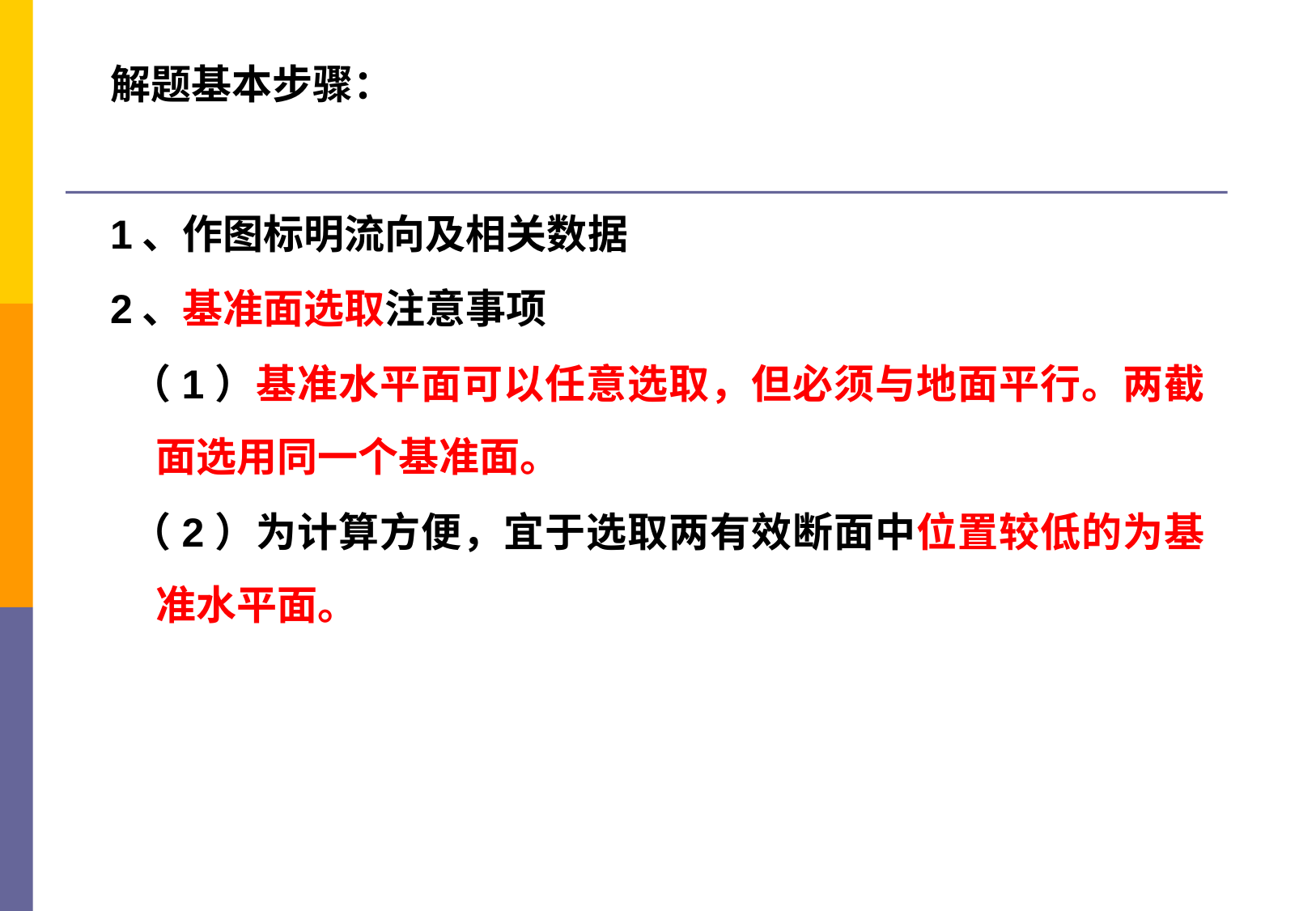

解题基本步骤：

1、作图标明流向及相关数据
2、基准面选取注意事项
 （1）基准水平面可以任意选取，但必须与地面平行。两截面选用同一个基准面。
 （2）为计算方便，宜于选取两有效断面中位置较低的为基准水平面。